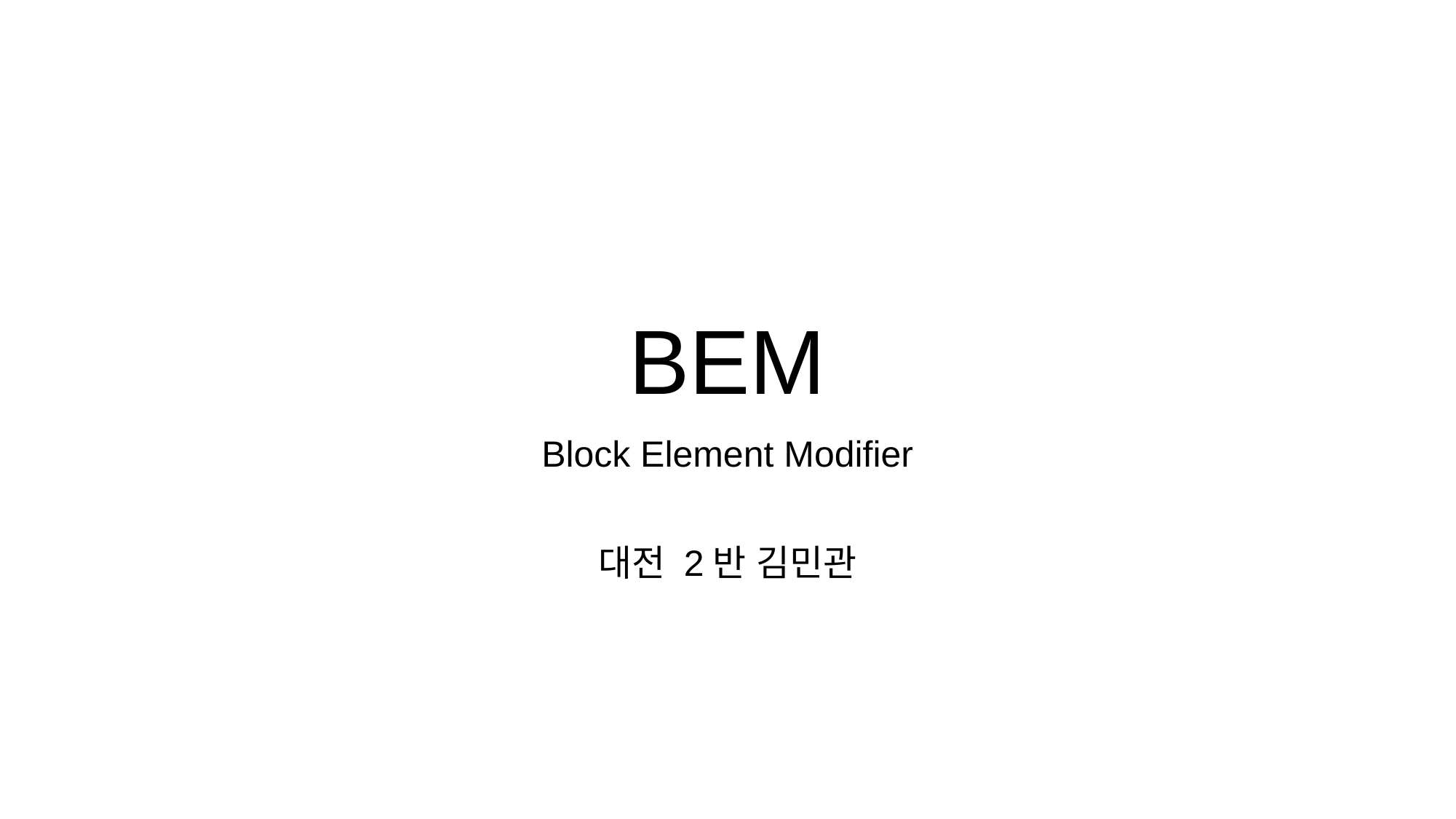

# BEM
Block Element Modifier

대전 2반 김민관